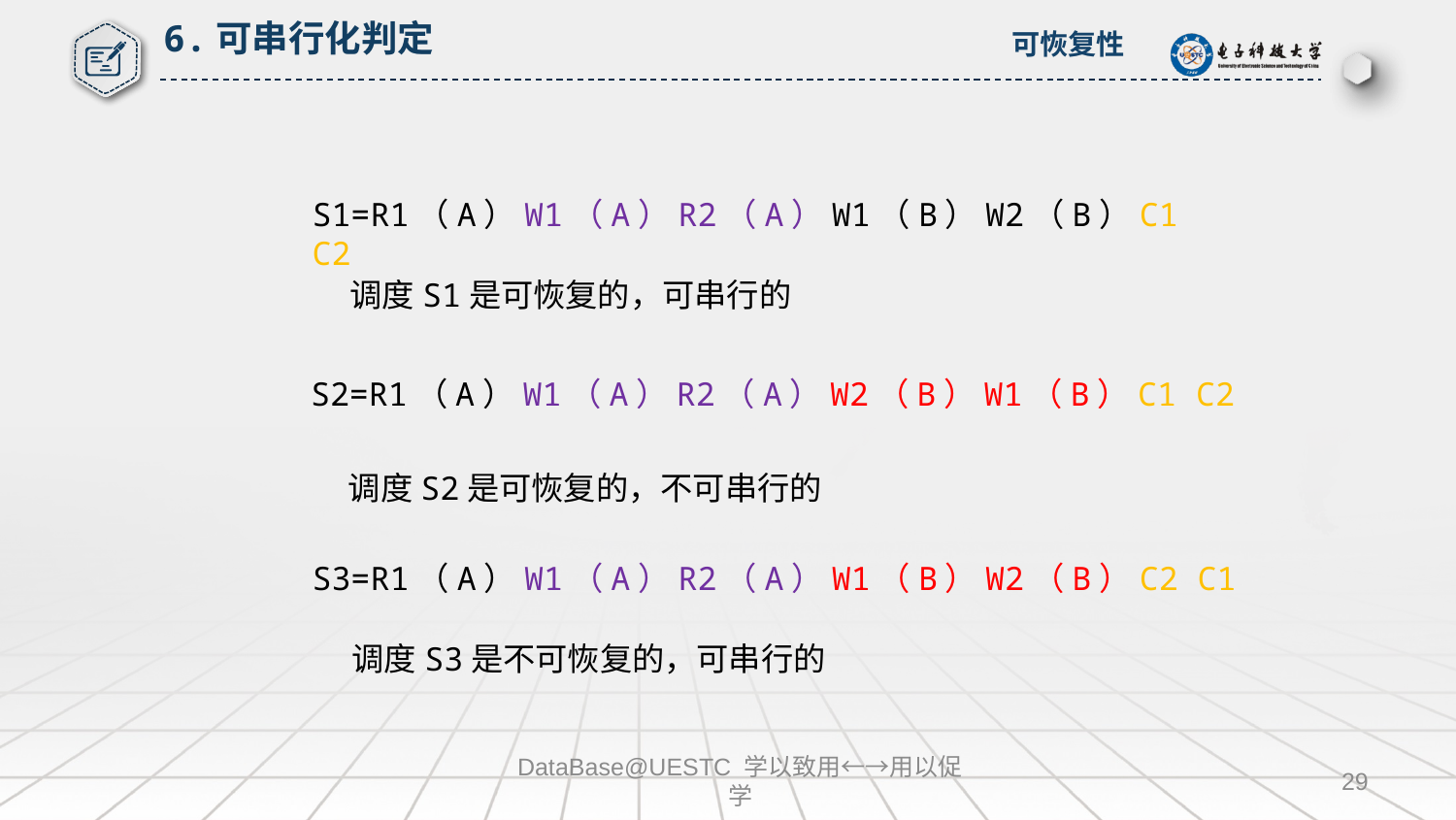

6.可串行化判定
可恢复性
S1=R1（A）W1（A）R2（A）W1（B）W2（B）C1 C2

    调度S1是可恢复的，可串行的
S2=R1（A）W1（A）R2（A）W2（B）W1（B）C1 C2

    调度S2是可恢复的，不可串行的
S3=R1（A）W1（A）R2（A）W1（B）W2（B）C2 C1

    调度S3是不可恢复的，可串行的
DataBase@UESTC 学以致用←→用以促学
29